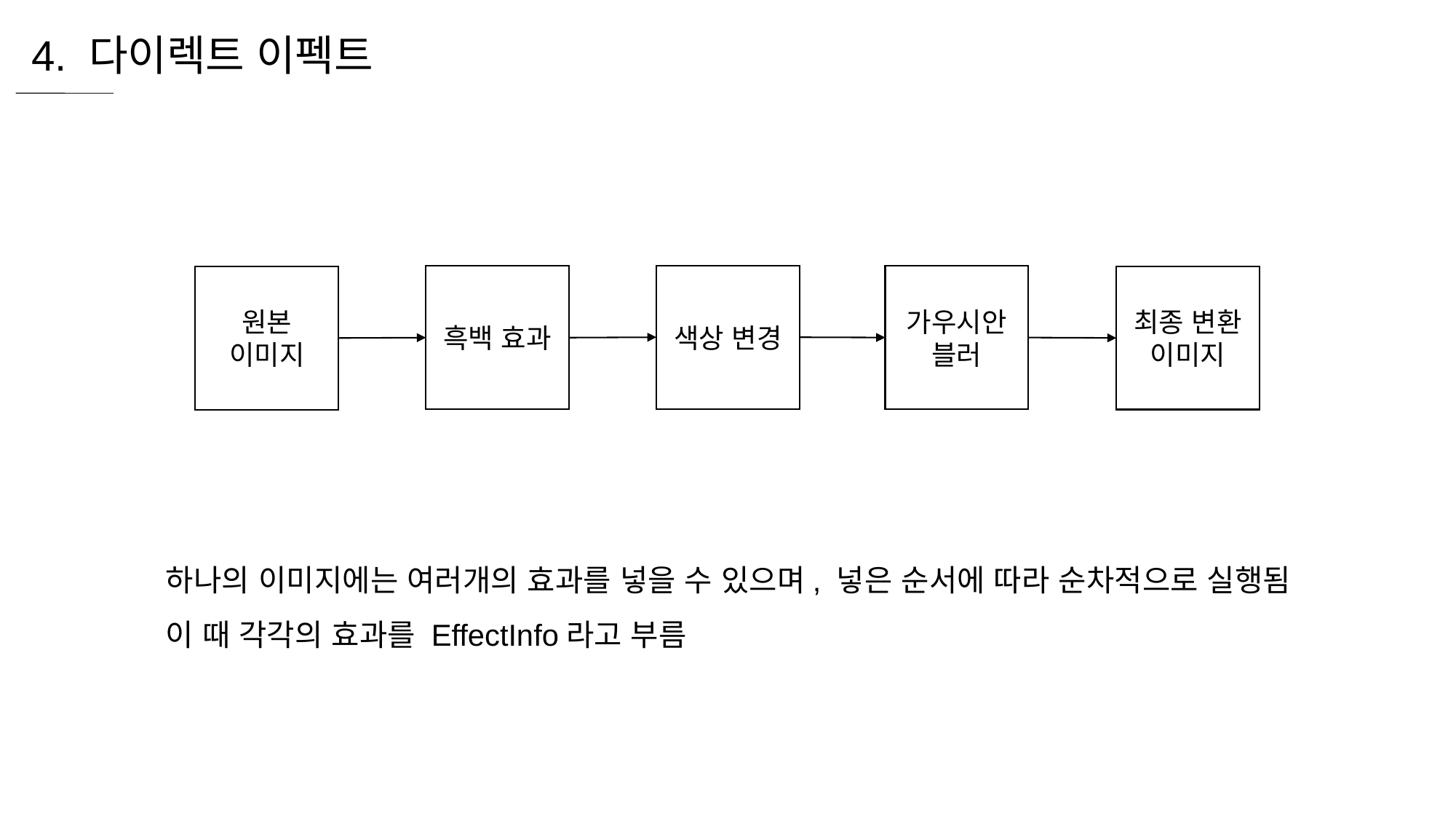

4. 다이렉트 이펙트
색상 변경
가우시안
블러
흑백 효과
최종 변환 이미지
원본 이미지
하나의 이미지에는 여러개의 효과를 넣을 수 있으며, 넣은 순서에 따라 순차적으로 실행됨
이 때 각각의 효과를 EffectInfo라고 부름